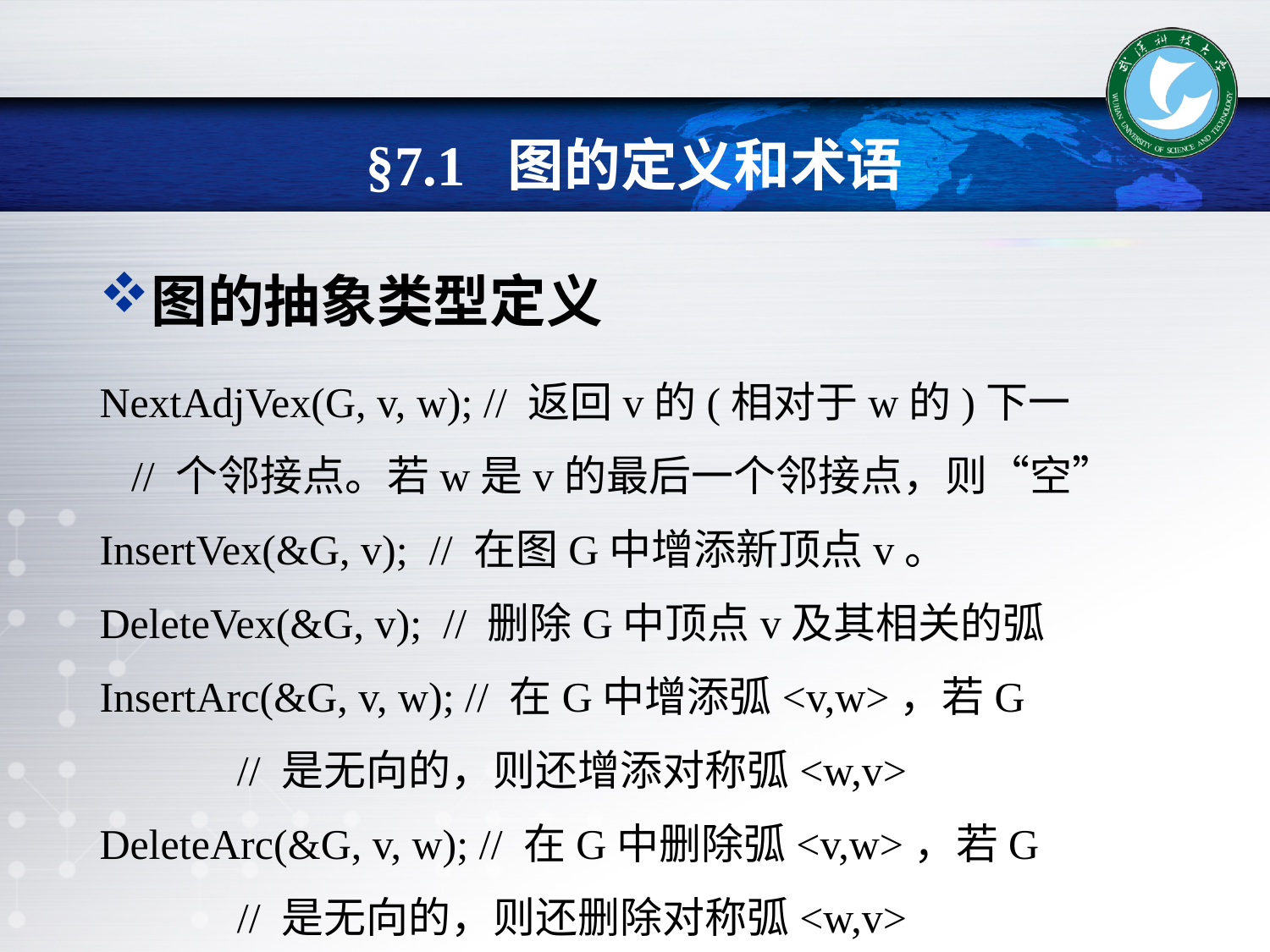

# §7.1  图的定义和术语
图的抽象类型定义

NextAdjVex(G, v, w); // 返回v的(相对于w的)下一
   // 个邻接点。若w是v的最后一个邻接点，则“空”
InsertVex(&G, v);  // 在图G中增添新顶点v。
DeleteVex(&G, v);  // 删除G中顶点v及其相关的弧
InsertArc(&G, v, w); // 在G中增添弧<v,w>，若G
             // 是无向的，则还增添对称弧<w,v>
DeleteArc(&G, v, w); // 在G中删除弧<v,w>，若G
             // 是无向的，则还删除对称弧<w,v>